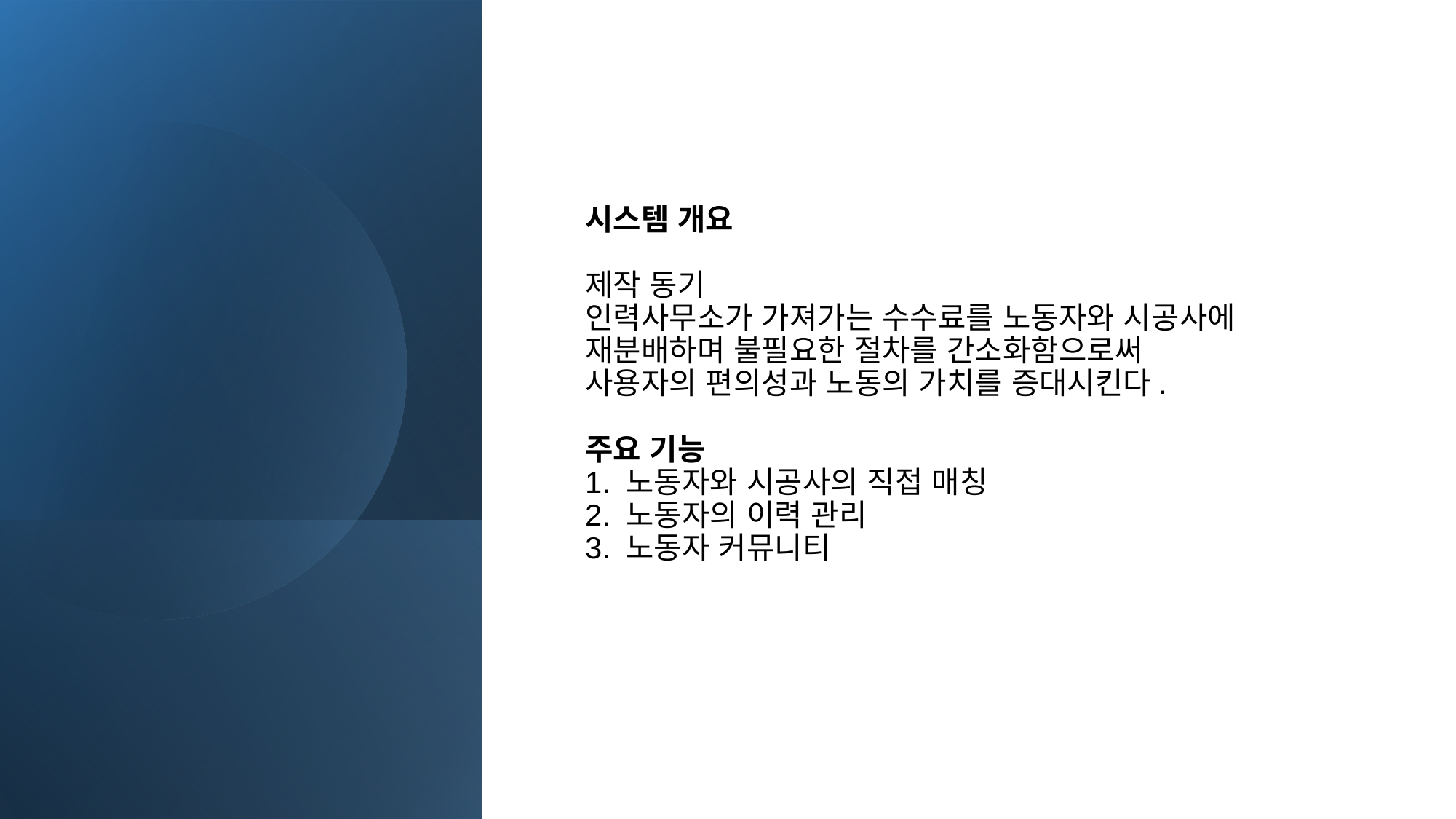

시스템 개요
제작 동기
인력사무소가 가져가는 수수료를 노동자와 시공사에 재분배하며 불필요한 절차를 간소화함으로써
사용자의 편의성과 노동의 가치를 증대시킨다.
주요 기능
1. 노동자와 시공사의 직접 매칭
2. 노동자의 이력 관리
3. 노동자 커뮤니티